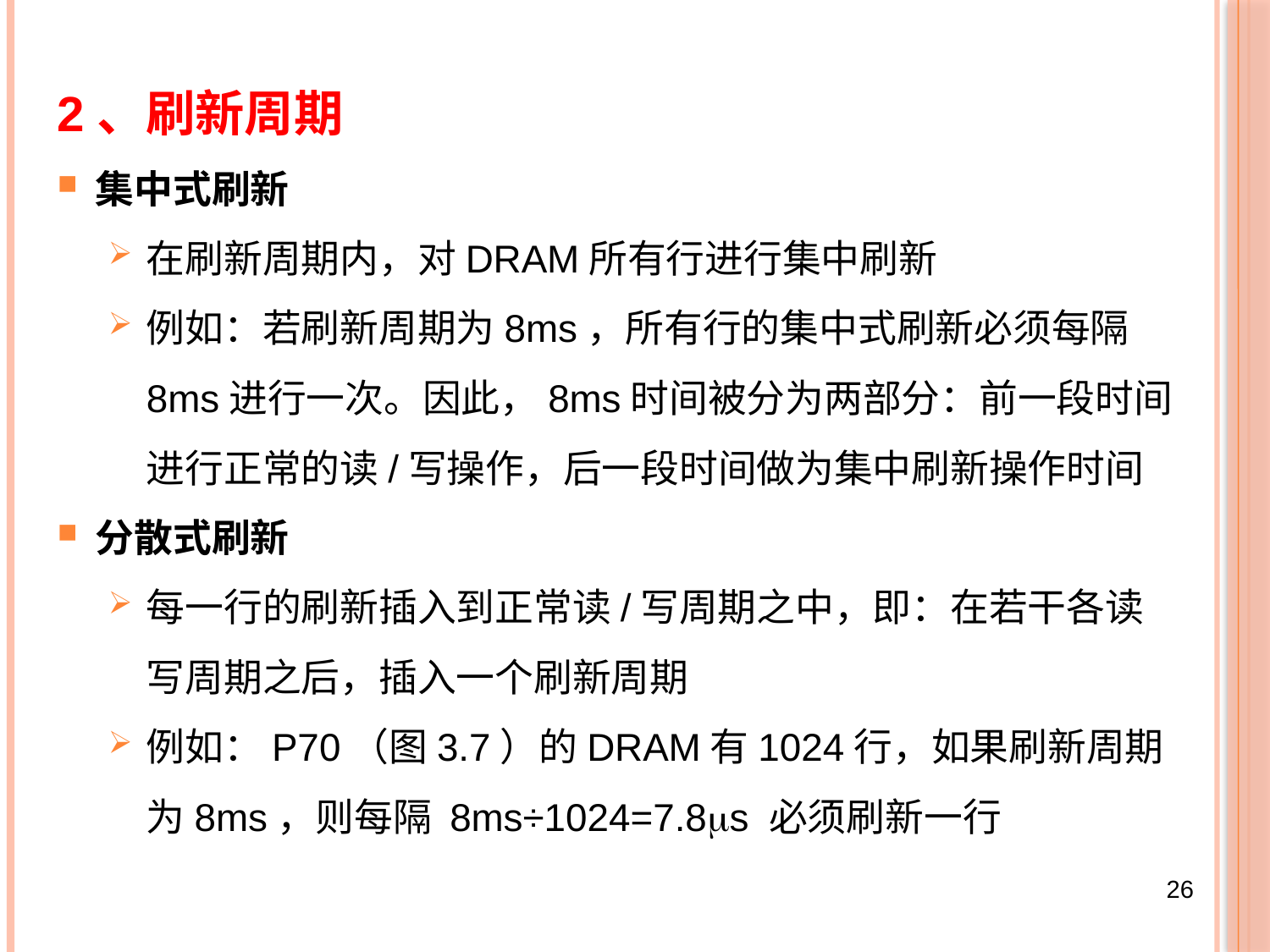

2、刷新周期
集中式刷新
在刷新周期内，对DRAM所有行进行集中刷新
例如：若刷新周期为8ms，所有行的集中式刷新必须每隔8ms进行一次。因此，8ms时间被分为两部分：前一段时间进行正常的读/写操作，后一段时间做为集中刷新操作时间
分散式刷新
每一行的刷新插入到正常读/写周期之中，即：在若干各读写周期之后，插入一个刷新周期
例如：P70（图3.7）的DRAM有1024行，如果刷新周期为8ms，则每隔 8ms÷1024=7.8μs 必须刷新一行
26